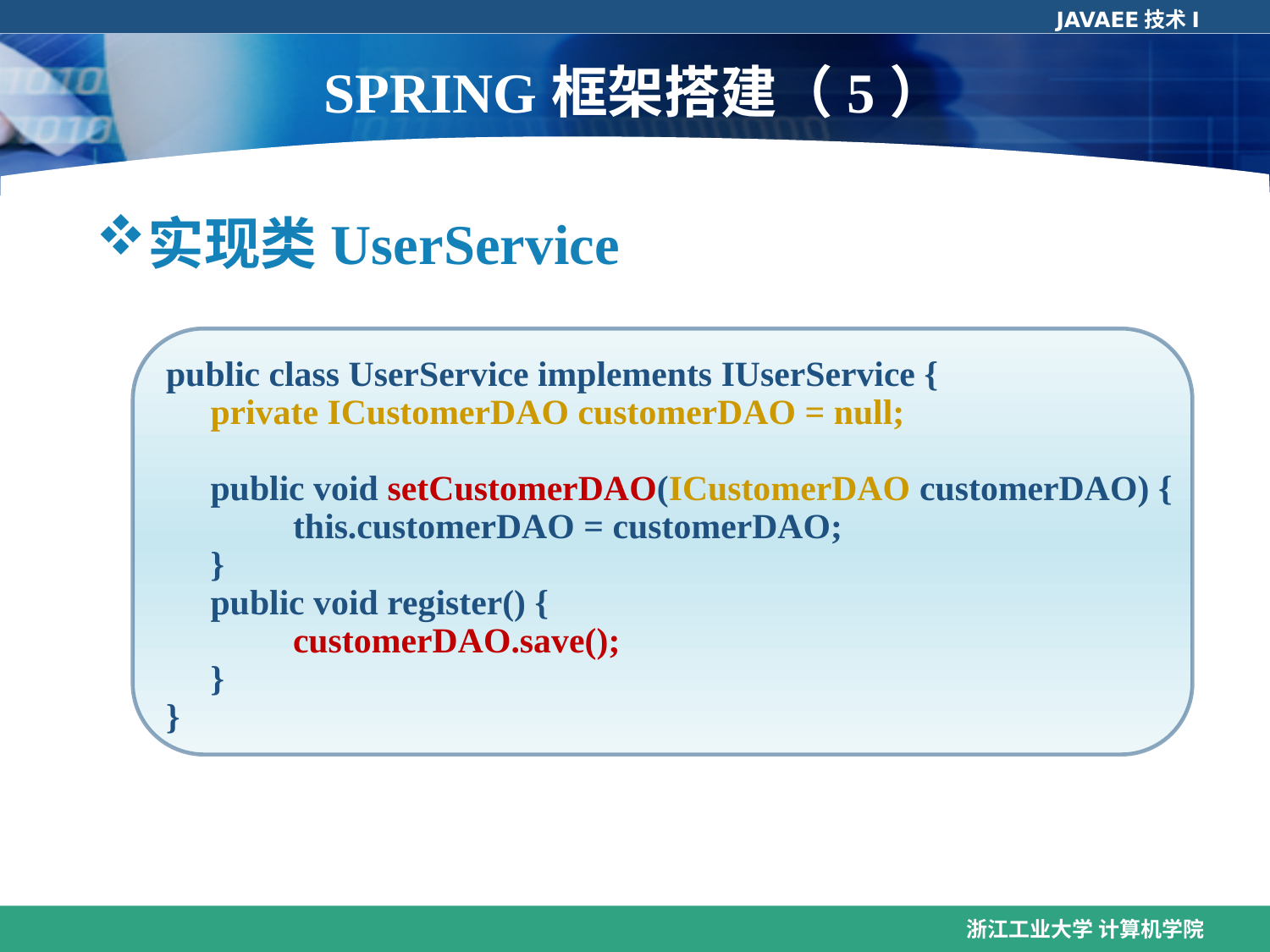

# SPRING框架搭建（5）
实现类UserService

public class UserService implements IUserService {
     private ICustomerDAO customerDAO = null;

     public void setCustomerDAO(ICustomerDAO customerDAO) {
	this.customerDAO = customerDAO;
     }
     public void register() {
	customerDAO.save();
     }
}